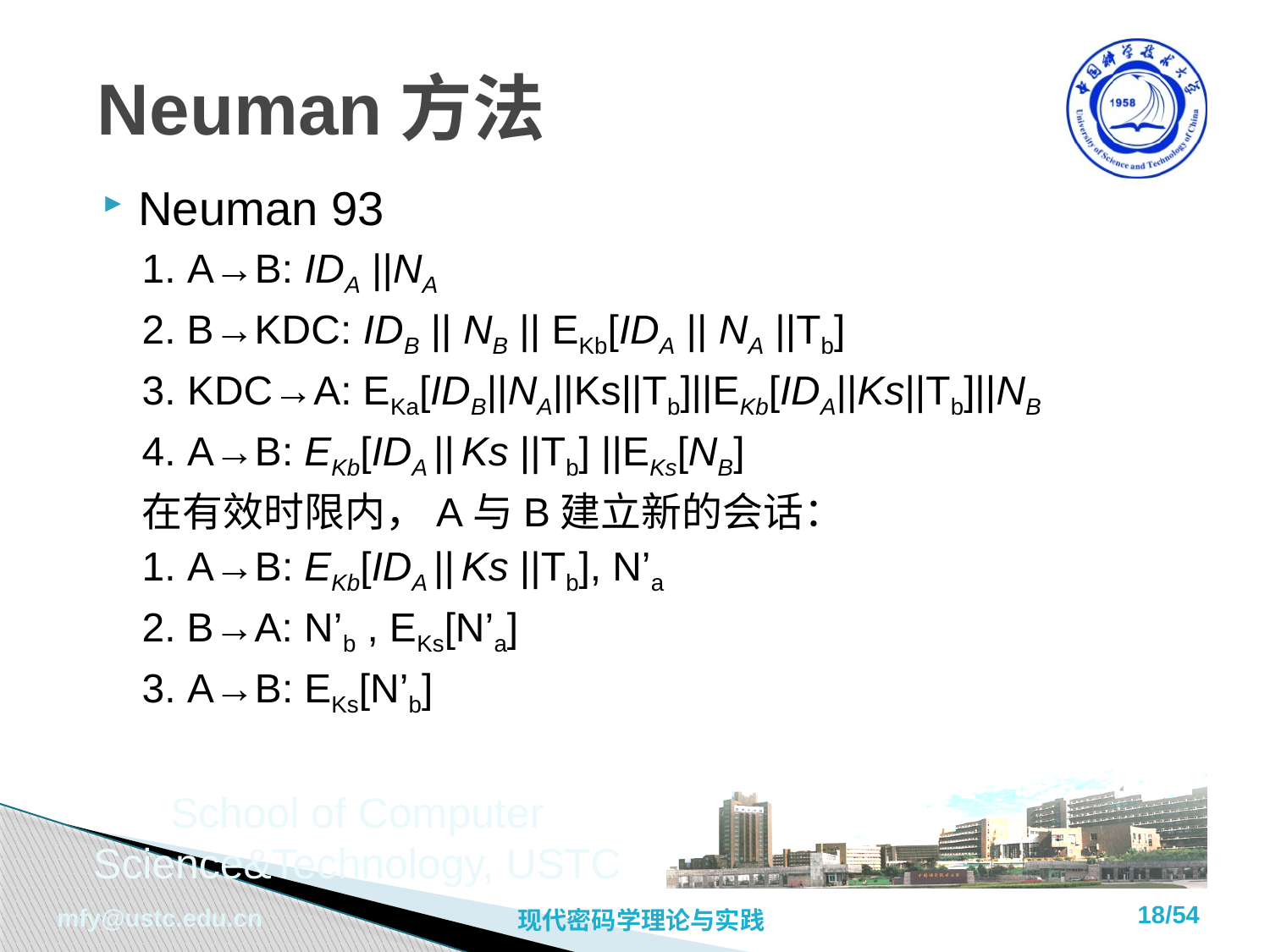

# Neuman方法
Neuman 93
1. A→B: IDA ||NA
2. B→KDC: IDB || NB || EKb[IDA || NA ||Tb]
3. KDC→A: EKa[IDB||NA||Ks||Tb]||EKb[IDA||Ks||Tb]||NB
4. A→B: EKb[IDA || Ks ||Tb] ||EKs[NB]
在有效时限内，A与B建立新的会话：
1. A→B: EKb[IDA || Ks ||Tb], N’a
2. B→A: N’b , EKs[N’a]
3. A→B: EKs[N’b]